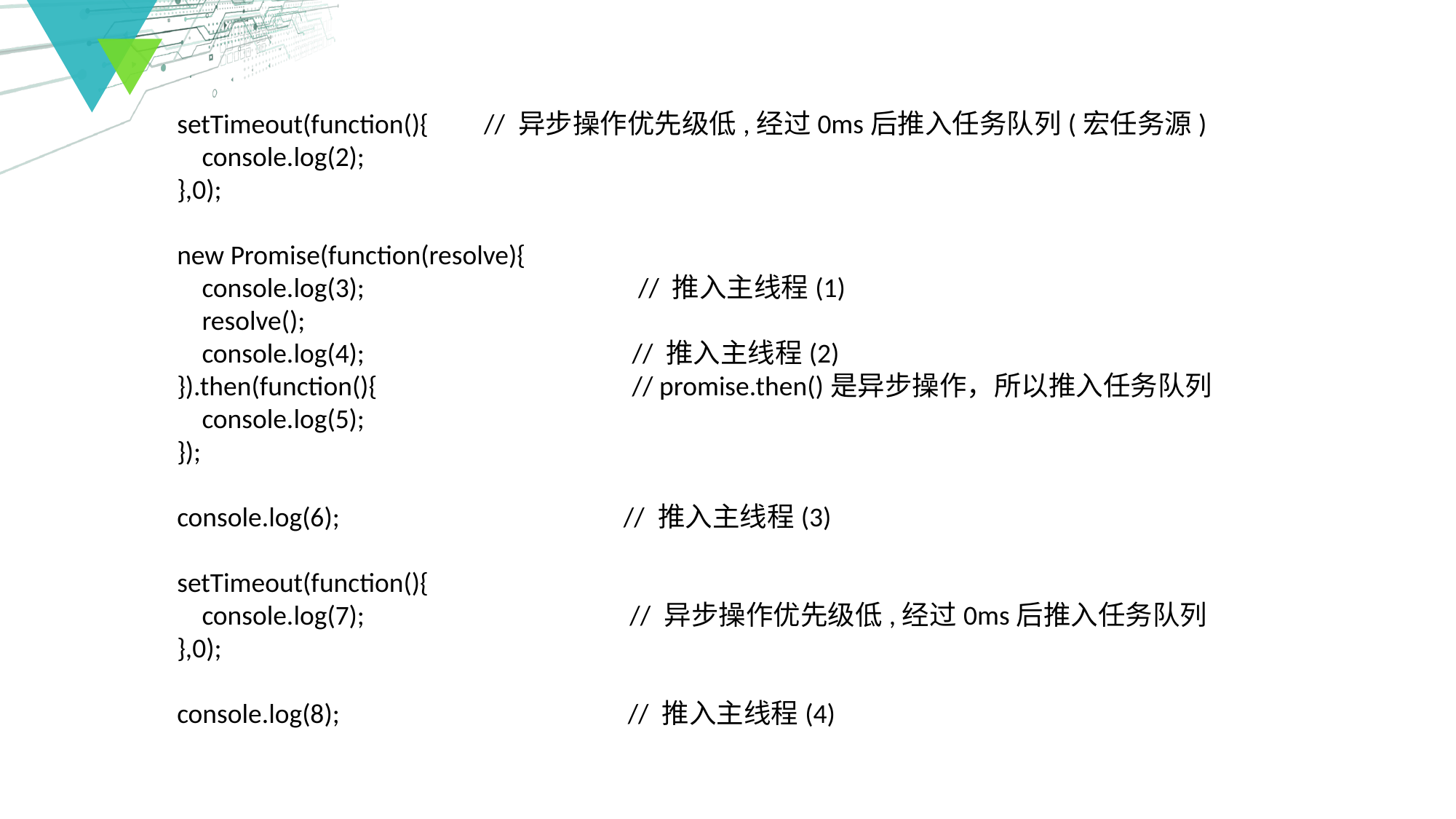

setTimeout(function(){         // 异步操作优先级低,经过0ms后推入任务队列(宏任务源)
    console.log(2);
},0);

new Promise(function(resolve){
    console.log(3);            		    // 推入主线程(1)
    resolve();
    console.log(4);			   // 推入主线程(2)
}).then(function(){			   // promise.then()是异步操作，所以推入任务队列
    console.log(5);
});

console.log(6);	                                     // 推入主线程(3)

setTimeout(function(){
    console.log(7);	                                      // 异步操作优先级低,经过0ms后推入任务队列
},0);

console.log(8);		                    // 推入主线程(4)